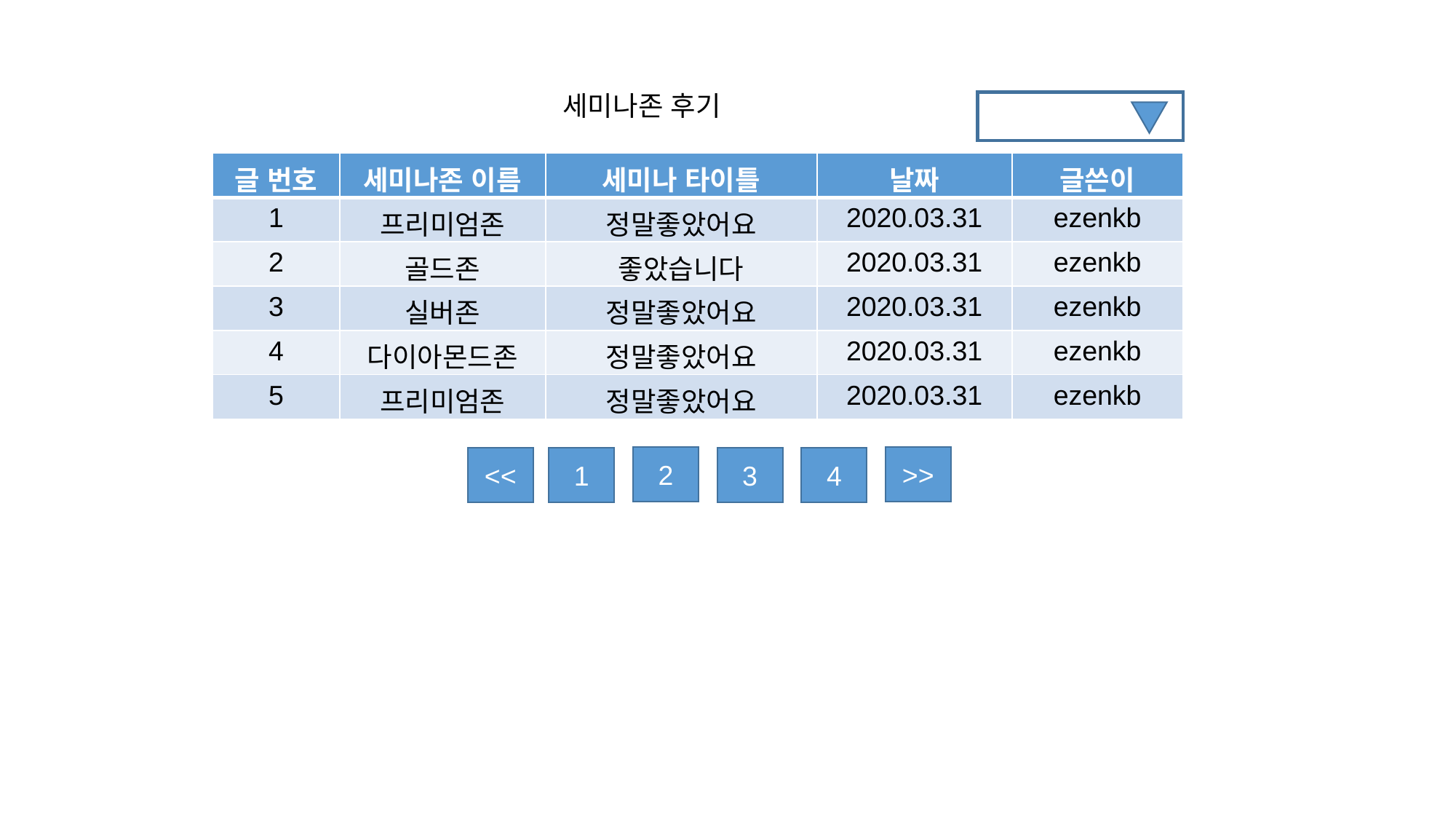

세미나존 후기

| 글 번호 | 세미나존 이름 | 세미나 타이틀 | 날짜 | 글쓴이 |
| --- | --- | --- | --- | --- |
| 1 | 프리미엄존 | 정말좋았어요 | 2020.03.31 | ezenkb |
| 2 | 골드존 | 좋았습니다 | 2020.03.31 | ezenkb |
| 3 | 실버존 | 정말좋았어요 | 2020.03.31 | ezenkb |
| 4 | 다이아몬드존 | 정말좋았어요 | 2020.03.31 | ezenkb |
| 5 | 프리미엄존 | 정말좋았어요 | 2020.03.31 | ezenkb |
2
>>
<<
1
3
4